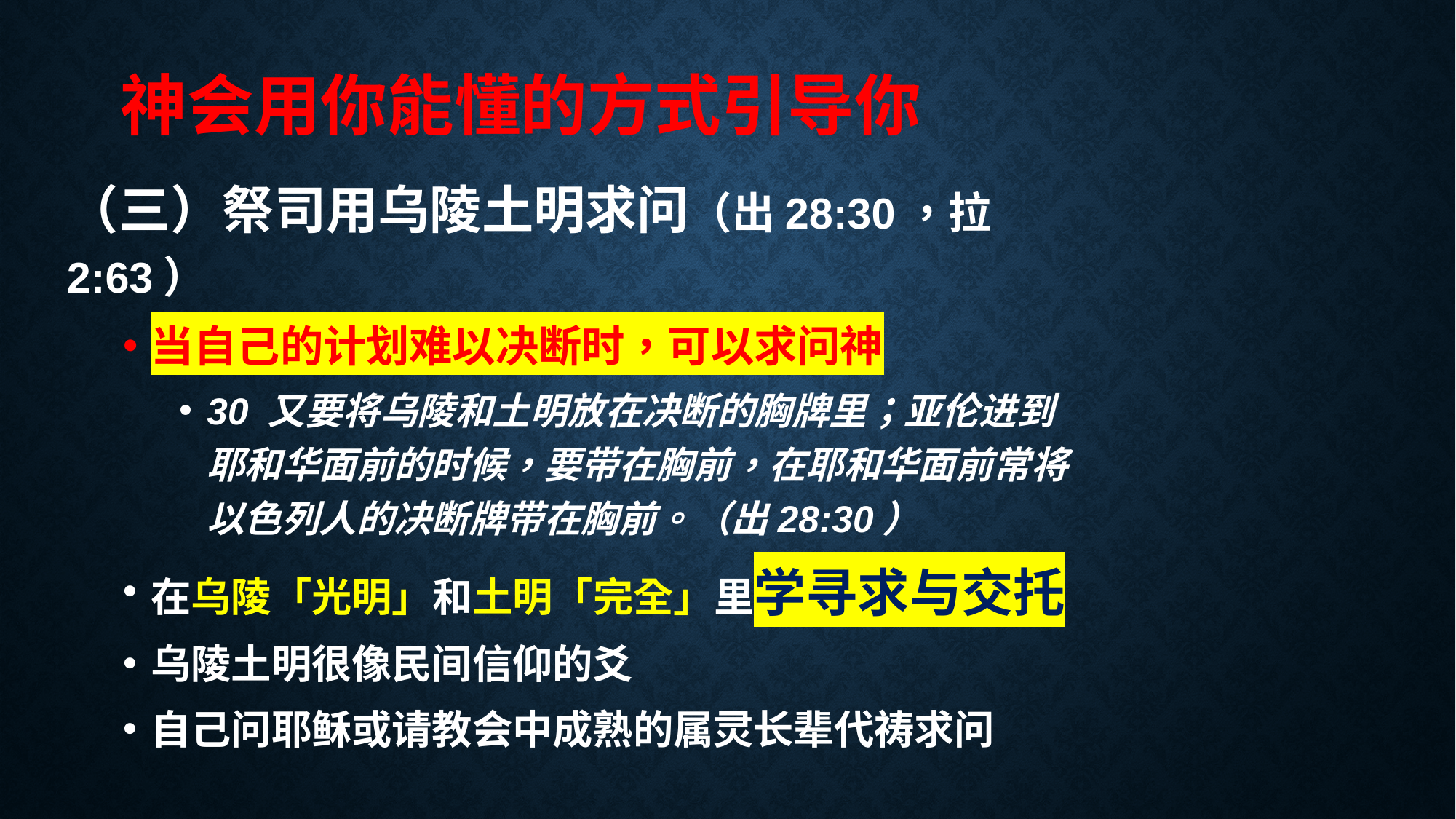

# 神会用你能懂的方式引导你
（三）祭司用乌陵土明求问（出28:30，拉2:63）
当自己的计划难以决断时，可以求问神
30 又要将乌陵和土明放在决断的胸牌里；亚伦进到耶和华面前的时候，要带在胸前，在耶和华面前常将以色列人的决断牌带在胸前。（出28:30）
在乌陵「光明」和土明「完全」里学寻求与交托
乌陵土明很像民间信仰的爻
自己问耶稣或请教会中成熟的属灵长辈代祷求问